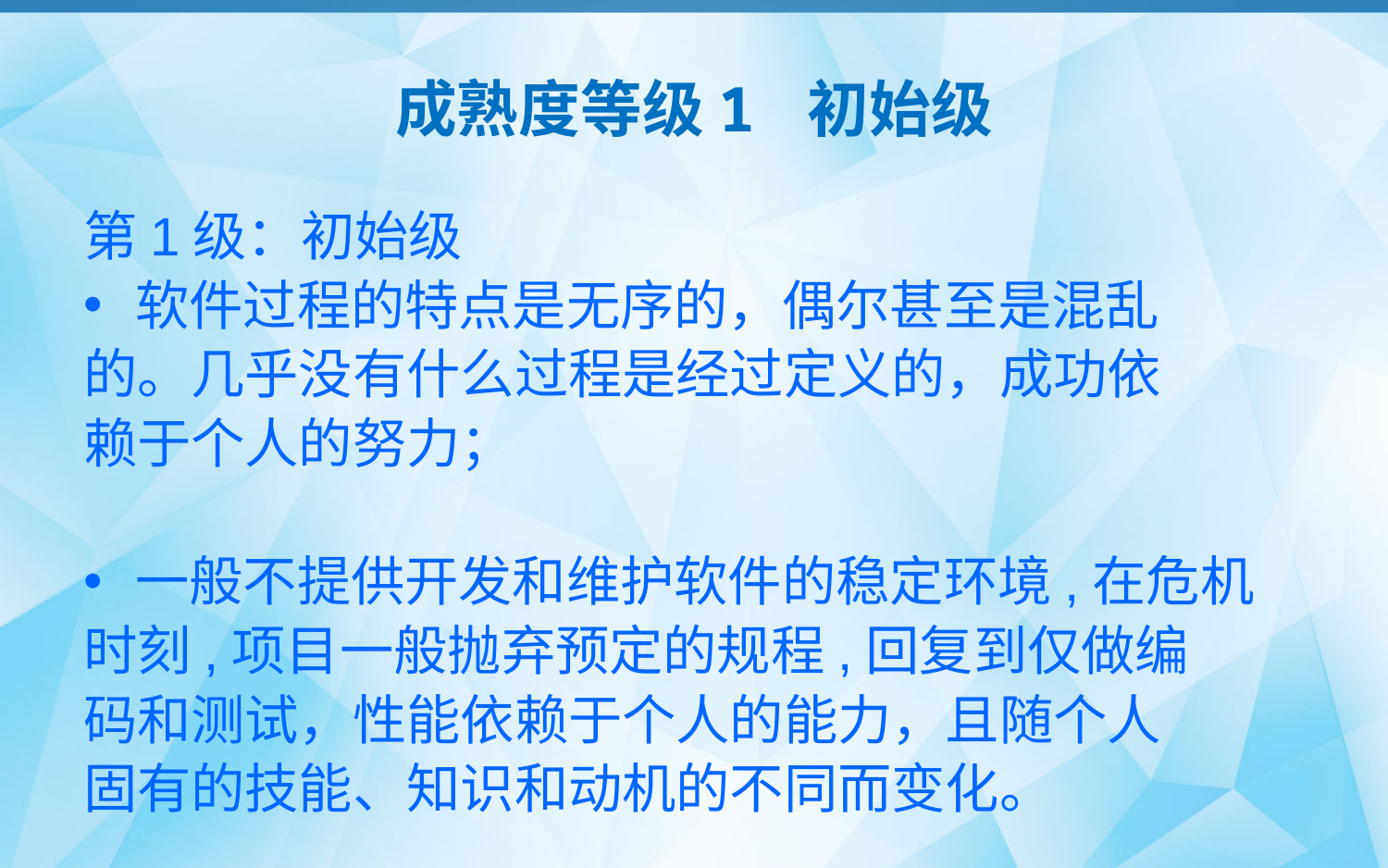

# 成熟度等级1 初始级
第1级：初始级
软件过程的特点是无序的，偶尔甚至是混乱
的。几乎没有什么过程是经过定义的，成功依
赖于个人的努力；

一般不提供开发和维护软件的稳定环境,在危机
时刻,项目一般抛弃预定的规程,回复到仅做编
码和测试，性能依赖于个人的能力，且随个人
固有的技能、知识和动机的不同而变化。